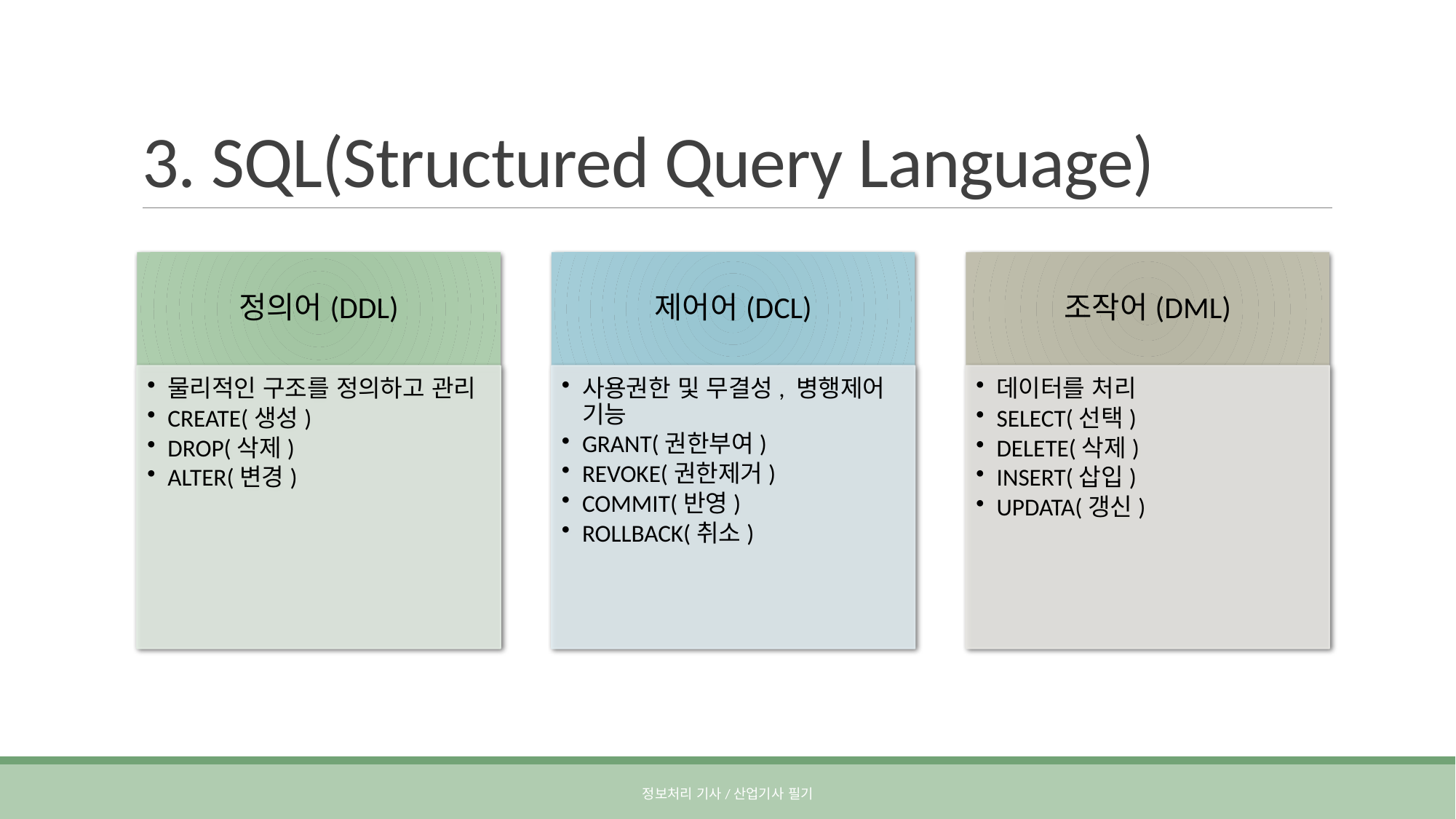

# 3. SQL(Structured Query Language)
정의어(DDL)
물리적인 구조를 정의하고 관리
CREATE(생성)
DROP(삭제)
ALTER(변경)
제어어(DCL)
사용권한 및 무결성, 병행제어 기능
GRANT(권한부여)
REVOKE(권한제거)
COMMIT(반영)
ROLLBACK(취소)
조작어(DML)
데이터를 처리
SELECT(선택)
DELETE(삭제)
INSERT(삽입)
UPDATA(갱신)
정보처리 기사/산업기사 필기